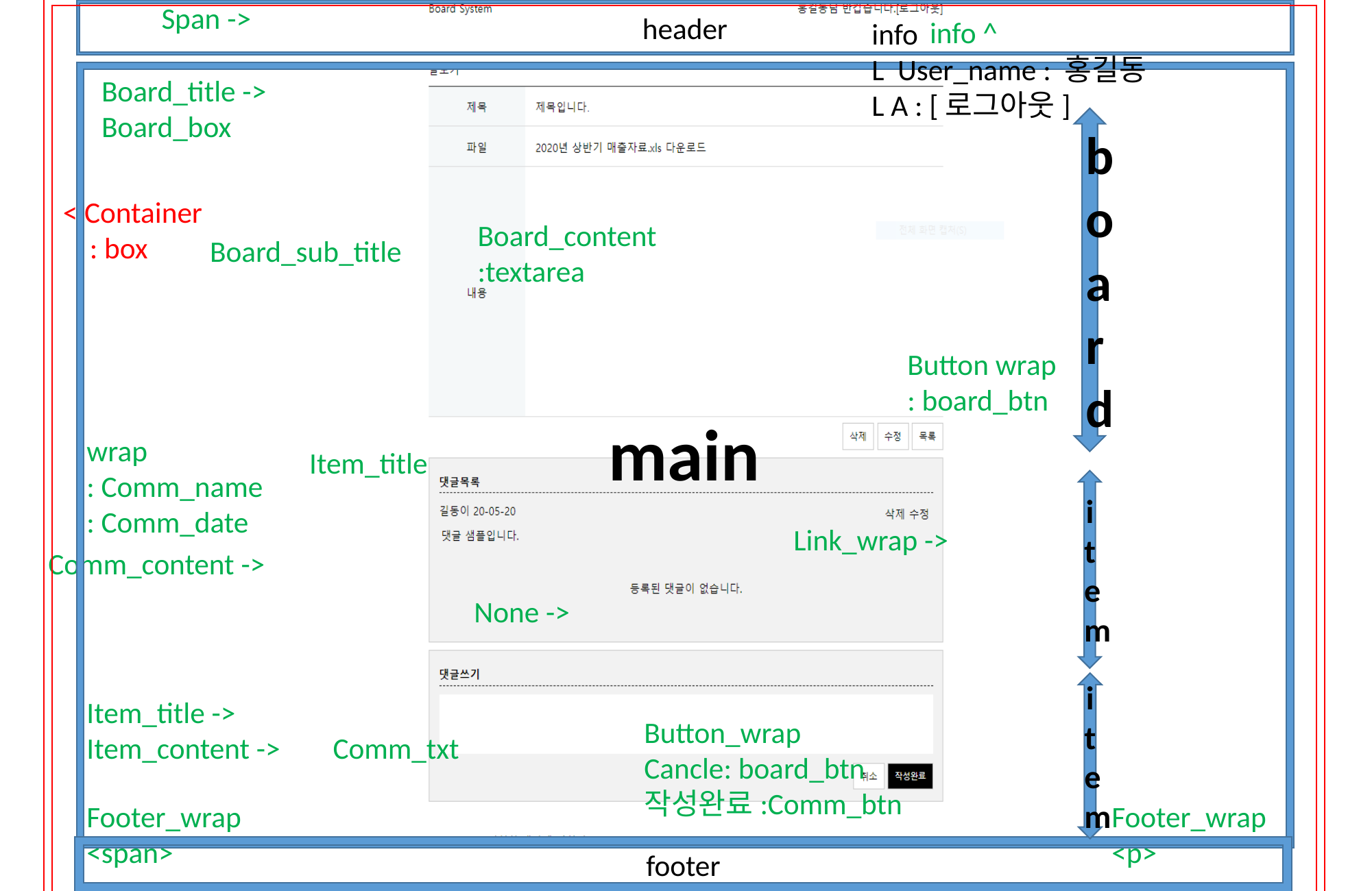

Span ->
main
header
info ^
info
L  User_name : 홍길동
L A : [로그아웃]

Board_title ->
Board_box
board
< Container
    : box
Board_content
:textarea
Board_sub_title
Button wrap
: board_btn
wrap
: Comm_name
: Comm_date
Item_title
item
Link_wrap ->
Comm_content ->
None ->
item
Item_title ->
Item_content ->
Button_wrap
Cancle: board_btn
작성완료:Comm_btn
Comm_txt
Footer_wrap
<span>
Footer_wrap
<p>
footer